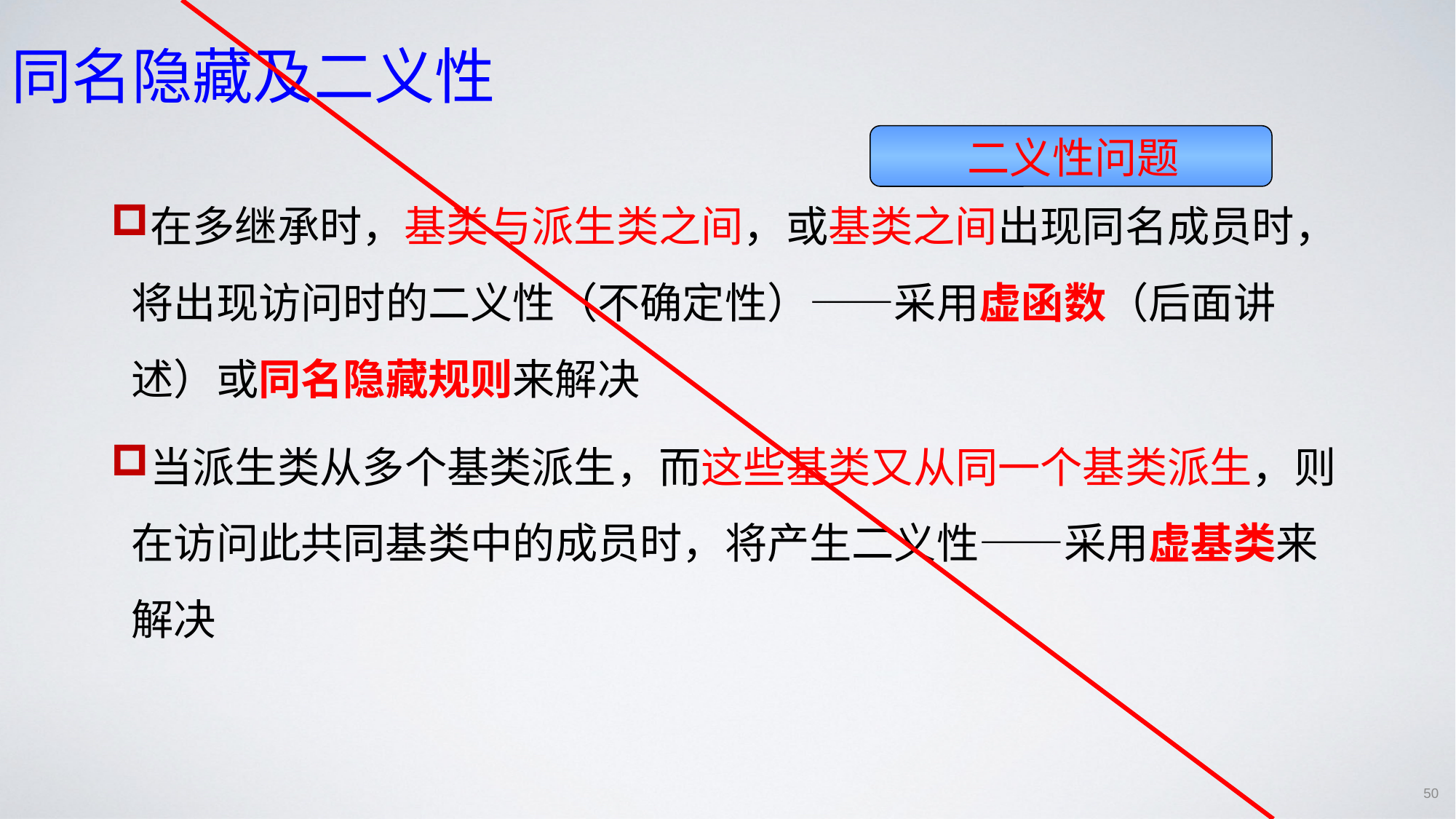

# 同名隐藏及二义性

二义性问题
在多继承时，基类与派生类之间，或基类之间出现同名成员时，将出现访问时的二义性（不确定性）——采用虚函数（后面讲述）或同名隐藏规则来解决
当派生类从多个基类派生，而这些基类又从同一个基类派生，则在访问此共同基类中的成员时，将产生二义性——采用虚基类来解决
50